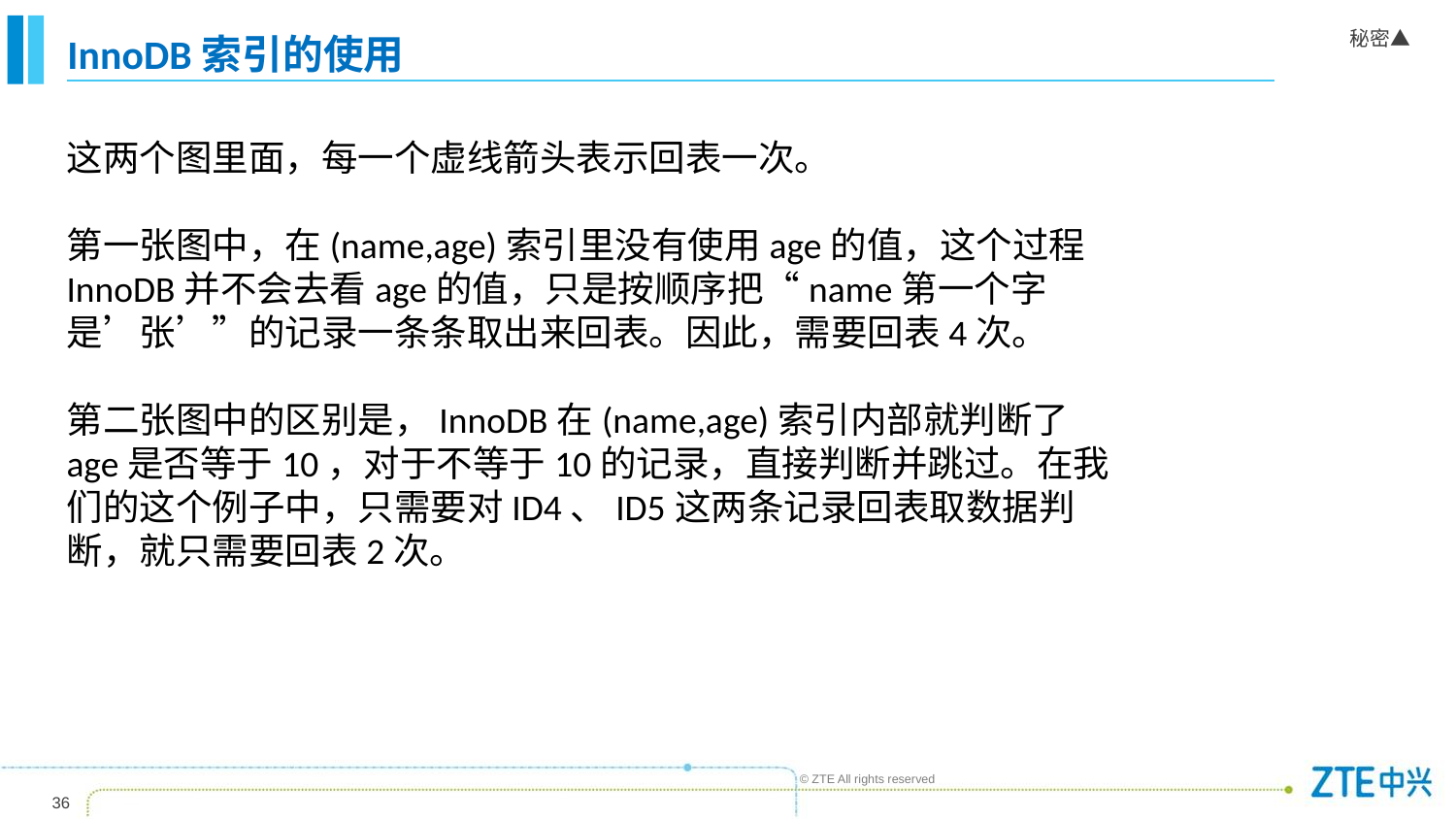

# InnoDB索引的使用
这两个图里面，每一个虚线箭头表示回表一次。

第一张图中，在(name,age)索引里没有使用age的值，这个过程InnoDB并不会去看age的值，只是按顺序把“name第一个字是’张’”的记录一条条取出来回表。因此，需要回表4次。

第二张图中的区别是，InnoDB在(name,age)索引内部就判断了age是否等于10，对于不等于10的记录，直接判断并跳过。在我们的这个例子中，只需要对ID4、ID5这两条记录回表取数据判断，就只需要回表2次。